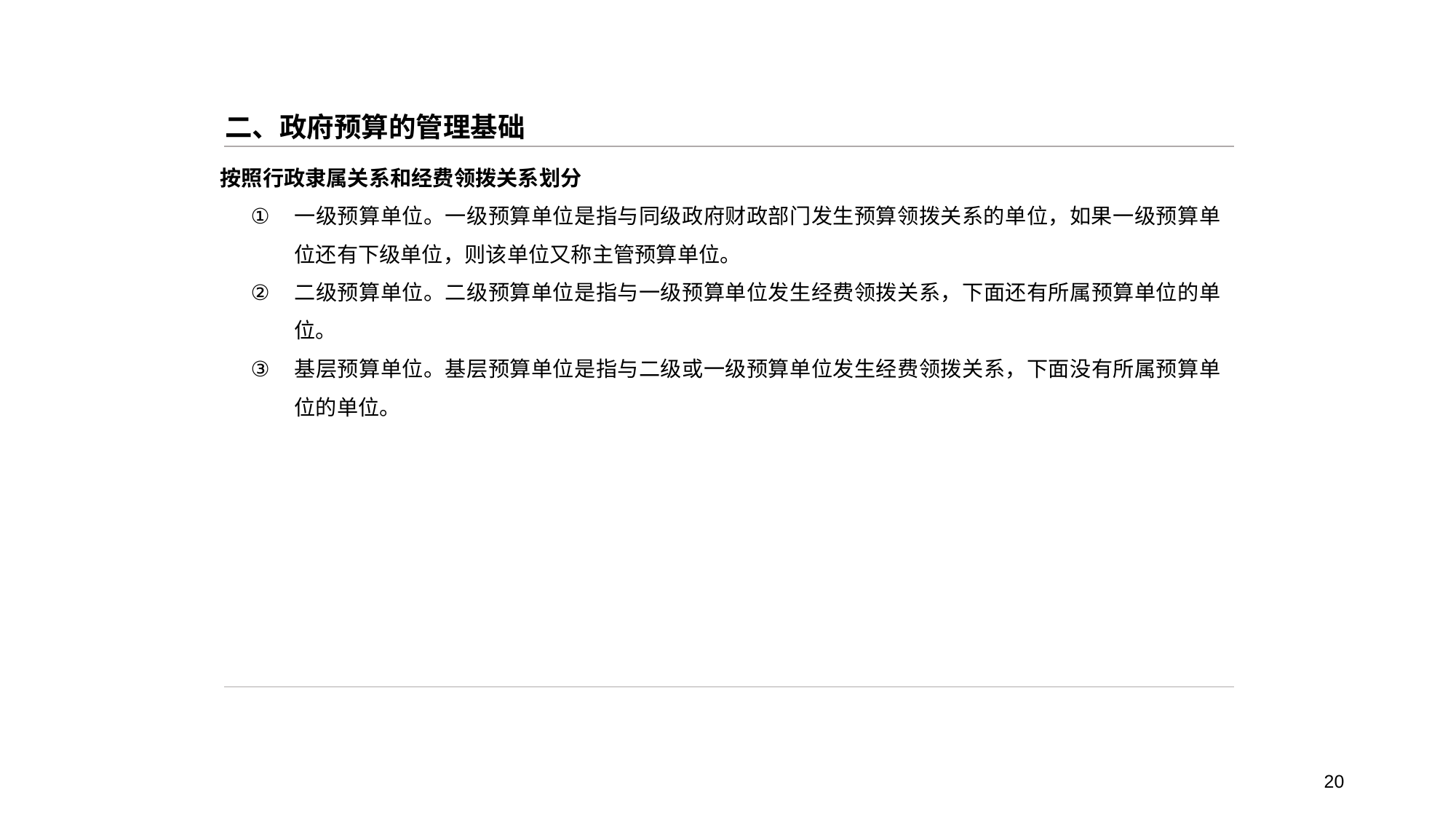

二、政府预算的管理基础
按照行政隶属关系和经费领拨关系划分
一级预算单位。一级预算单位是指与同级政府财政部门发生预算领拨关系的单位，如果一级预算单位还有下级单位，则该单位又称主管预算单位。
二级预算单位。二级预算单位是指与一级预算单位发生经费领拨关系，下面还有所属预算单位的单位。
基层预算单位。基层预算单位是指与二级或一级预算单位发生经费领拨关系，下面没有所属预算单位的单位。

20